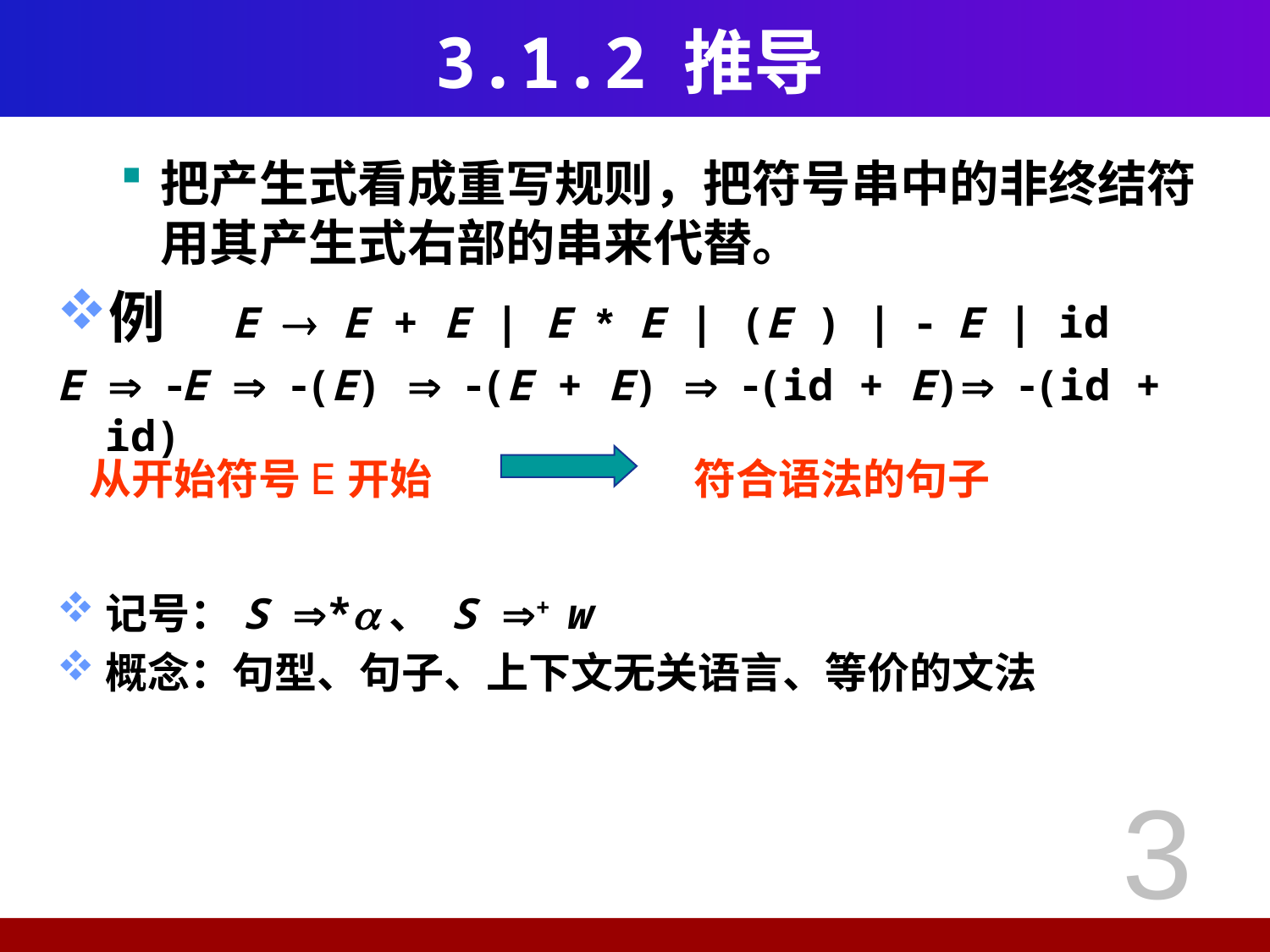

# 3.1.2 推导
把产生式看成重写规则，把符号串中的非终结符用其产生式右部的串来代替。
例	E → E + E | E * E | (E ) | − E | id
E ⇒ −E ⇒ −(E) ⇒ −(E + E) ⇒ −(id + E)⇒ −(id + id)

记号：S ⇒*α、 S ⇒+ w
概念：句型、句子、上下文无关语言、等价的文法
从开始符号E开始

符合语法的句子
3